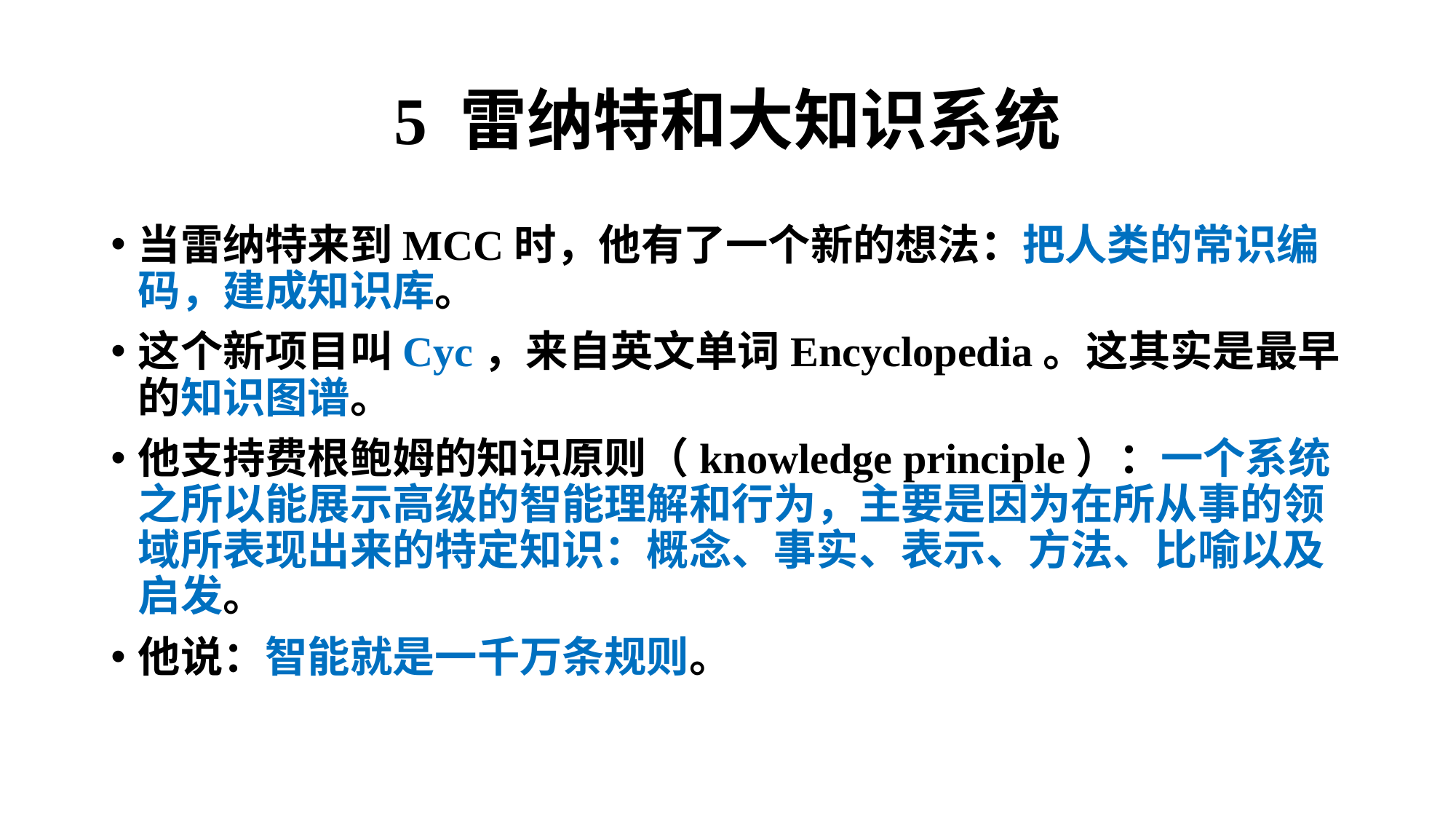

# 5 雷纳特和大知识系统
当雷纳特来到MCC时，他有了一个新的想法：把人类的常识编码，建成知识库。
这个新项目叫Cyc，来自英文单词Encyclopedia。这其实是最早的知识图谱。
他支持费根鲍姆的知识原则（knowledge principle）：一个系统之所以能展示高级的智能理解和行为，主要是因为在所从事的领域所表现出来的特定知识：概念、事实、表示、方法、比喻以及启发。
他说：智能就是一千万条规则。